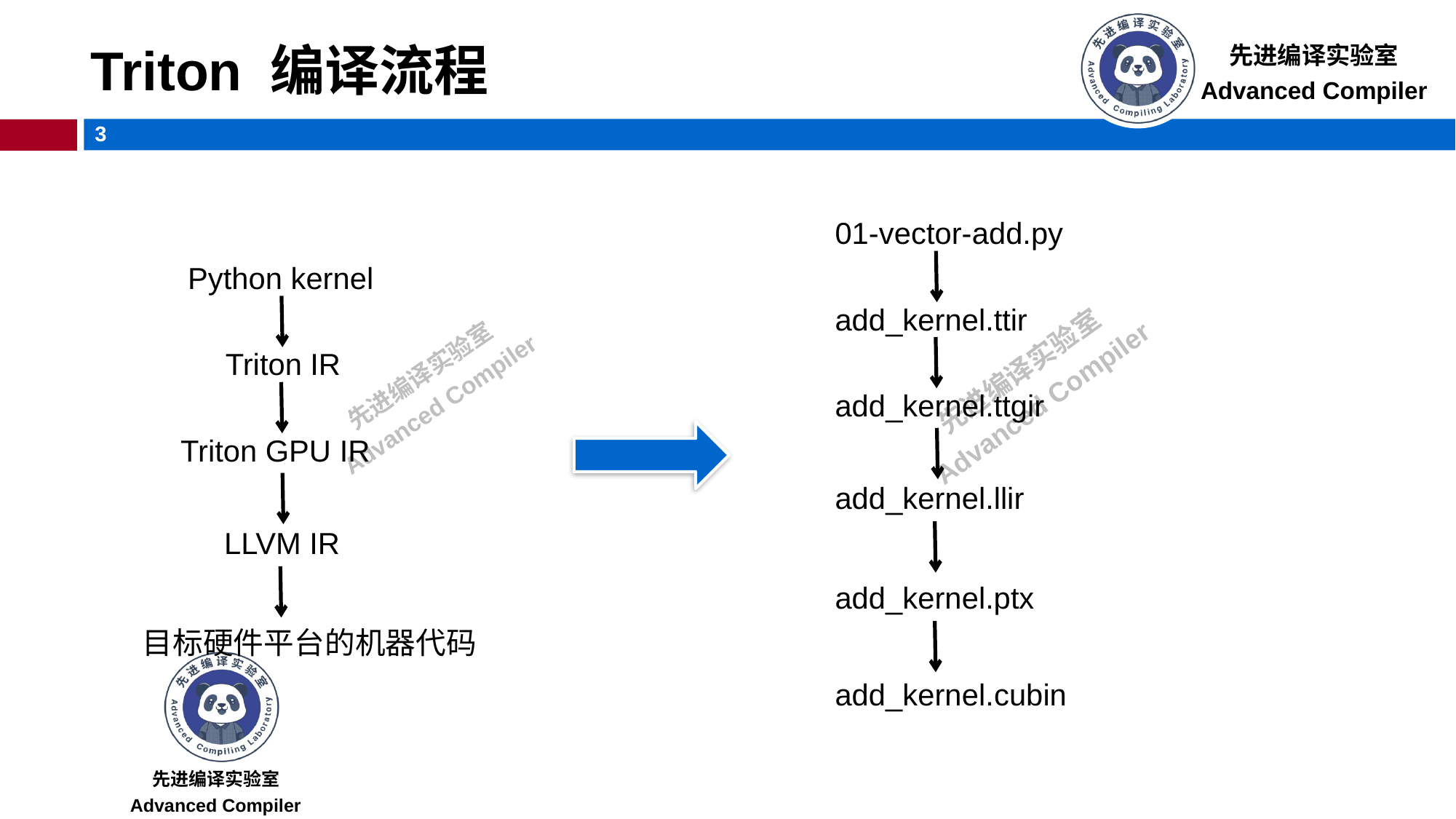

# Triton 编译流程
01-vector-add.py

add_kernel.ttir
add_kernel.ttgir
add_kernel.llir
add_kernel.ptx
add_kernel.cubin
Python kernel
Triton IR
Triton GPU IR
LLVM IR
目标硬件平台的机器代码